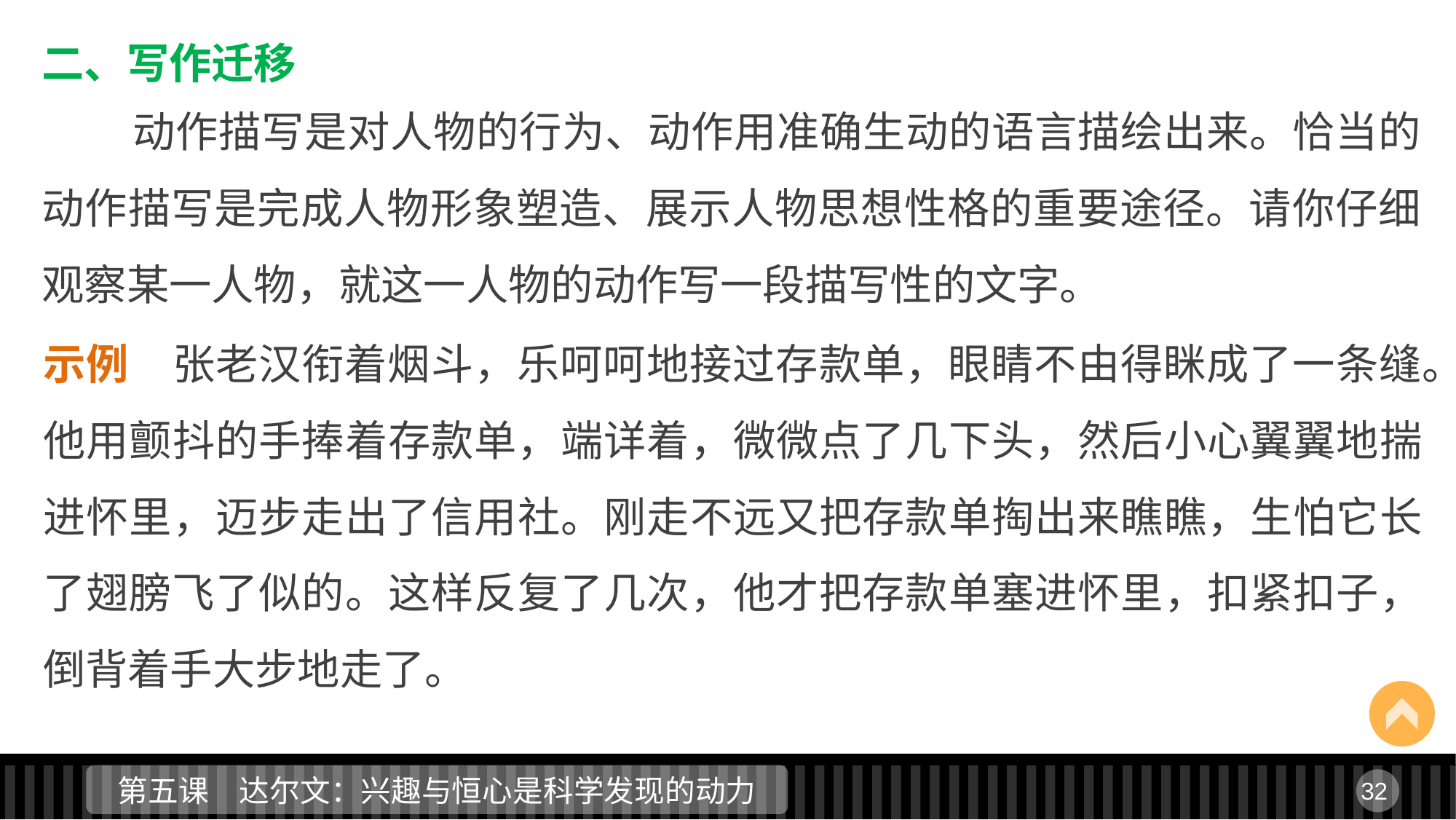

二、写作迁移
        动作描写是对人物的行为、动作用准确生动的语言描绘出来。恰当的动作描写是完成人物形象塑造、展示人物思想性格的重要途径。请你仔细观察某一人物，就这一人物的动作写一段描写性的文字。
示例　张老汉衔着烟斗，乐呵呵地接过存款单，眼睛不由得眯成了一条缝。他用颤抖的手捧着存款单，端详着，微微点了几下头，然后小心翼翼地揣进怀里，迈步走出了信用社。刚走不远又把存款单掏出来瞧瞧，生怕它长了翅膀飞了似的。这样反复了几次，他才把存款单塞进怀里，扣紧扣子，倒背着手大步地走了。